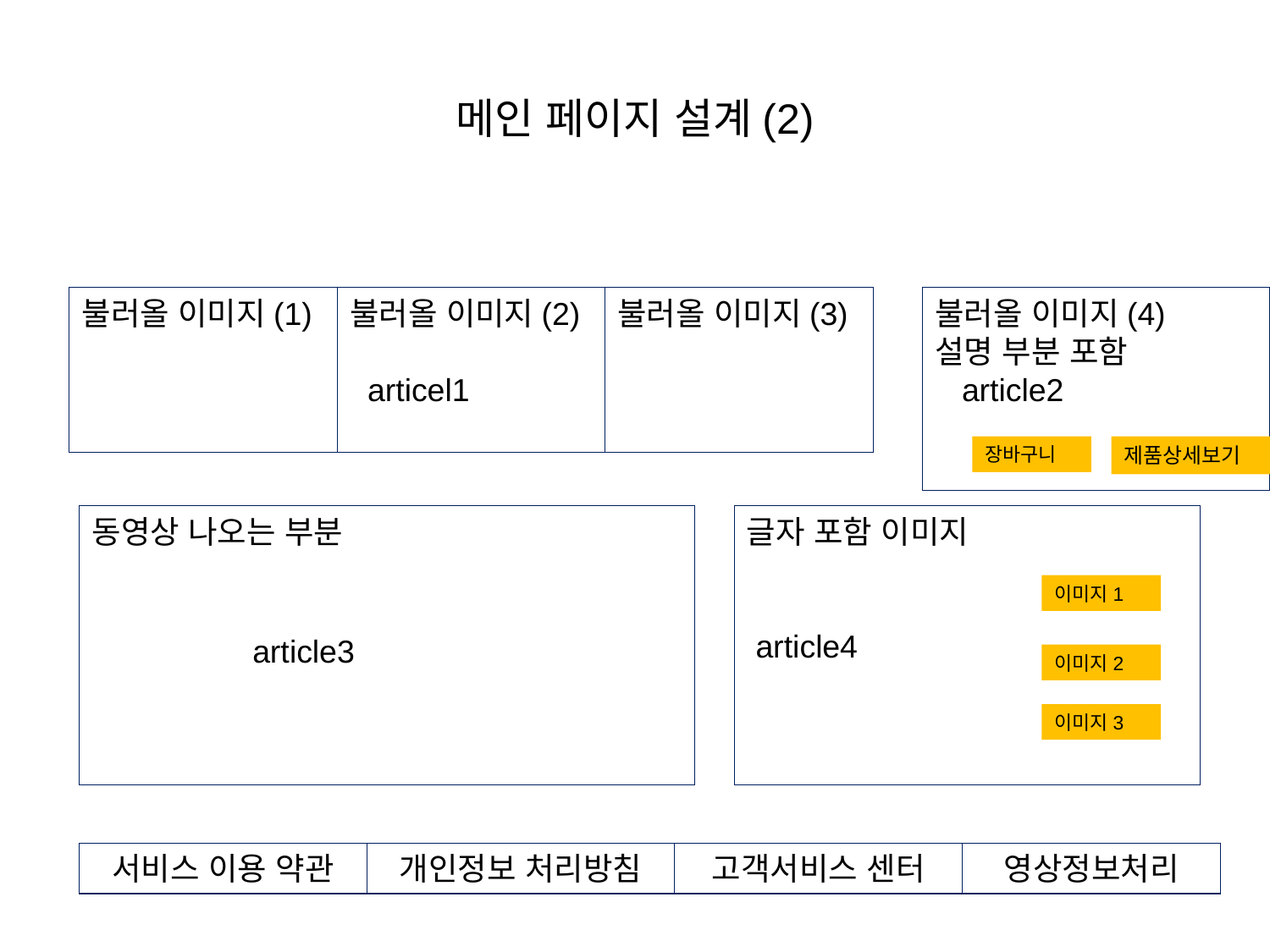

# 메인 페이지 설계(2)

불러올 이미지(1)

불러올 이미지(2)

  articel1

불러올 이미지(3)

불러올 이미지(4)
설명 부분 포함
   article2

장바구니
제품상세보기
동영상 나오는 부분

글자 포함 이미지

 article4

이미지1
article3
이미지2
이미지3

서비스 이용 약관
개인정보 처리방침
고객서비스 센터
영상정보처리